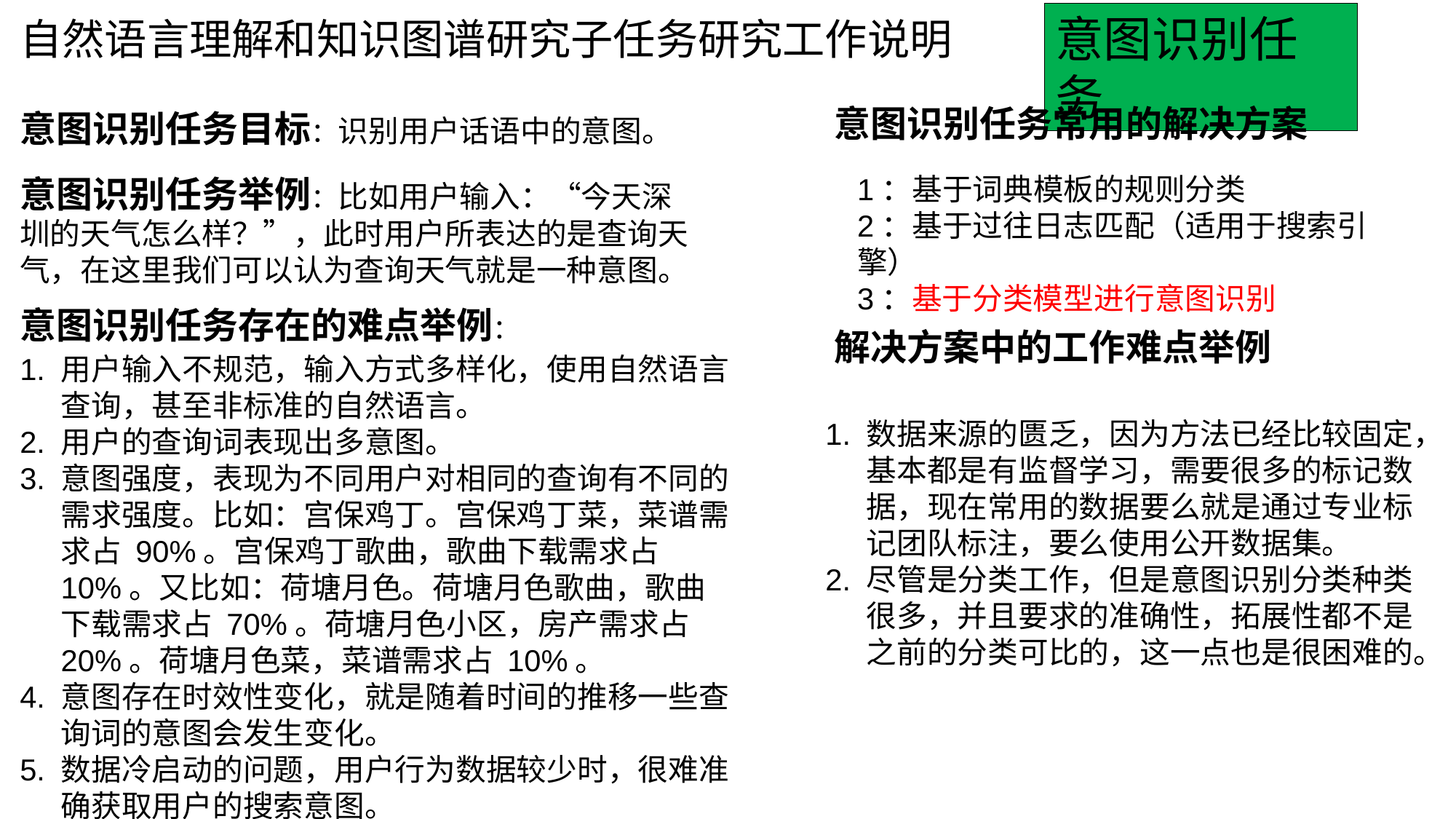

意图识别任务
自然语言理解和知识图谱研究子任务研究工作说明
意图识别任务常用的解决方案
意图识别任务目标：识别用户话语中的意图。
1：基于词典模板的规则分类
2：基于过往日志匹配（适用于搜索引擎）
3：基于分类模型进行意图识别

意图识别任务举例：比如用户输入：“今天深圳的天气怎么样？”，此时用户所表达的是查询天气，在这里我们可以认为查询天气就是一种意图。
意图识别任务存在的难点举例：
解决方案中的工作难点举例
用户输入不规范，输入方式多样化，使用自然语言查询，甚至非标准的自然语言。
用户的查询词表现出多意图。
意图强度，表现为不同用户对相同的查询有不同的需求强度。比如：宫保鸡丁。宫保鸡丁菜，菜谱需求占 90%。宫保鸡丁歌曲，歌曲下载需求占 10%。又比如：荷塘月色。荷塘月色歌曲，歌曲下载需求占 70%。荷塘月色小区，房产需求占 20%。荷塘月色菜，菜谱需求占 10%。
意图存在时效性变化，就是随着时间的推移一些查询词的意图会发生变化。
数据冷启动的问题，用户行为数据较少时，很难准确获取用户的搜索意图。

数据来源的匮乏，因为方法已经比较固定，基本都是有监督学习，需要很多的标记数据，现在常用的数据要么就是通过专业标记团队标注，要么使用公开数据集。
尽管是分类工作，但是意图识别分类种类很多，并且要求的准确性，拓展性都不是之前的分类可比的，这一点也是很困难的。